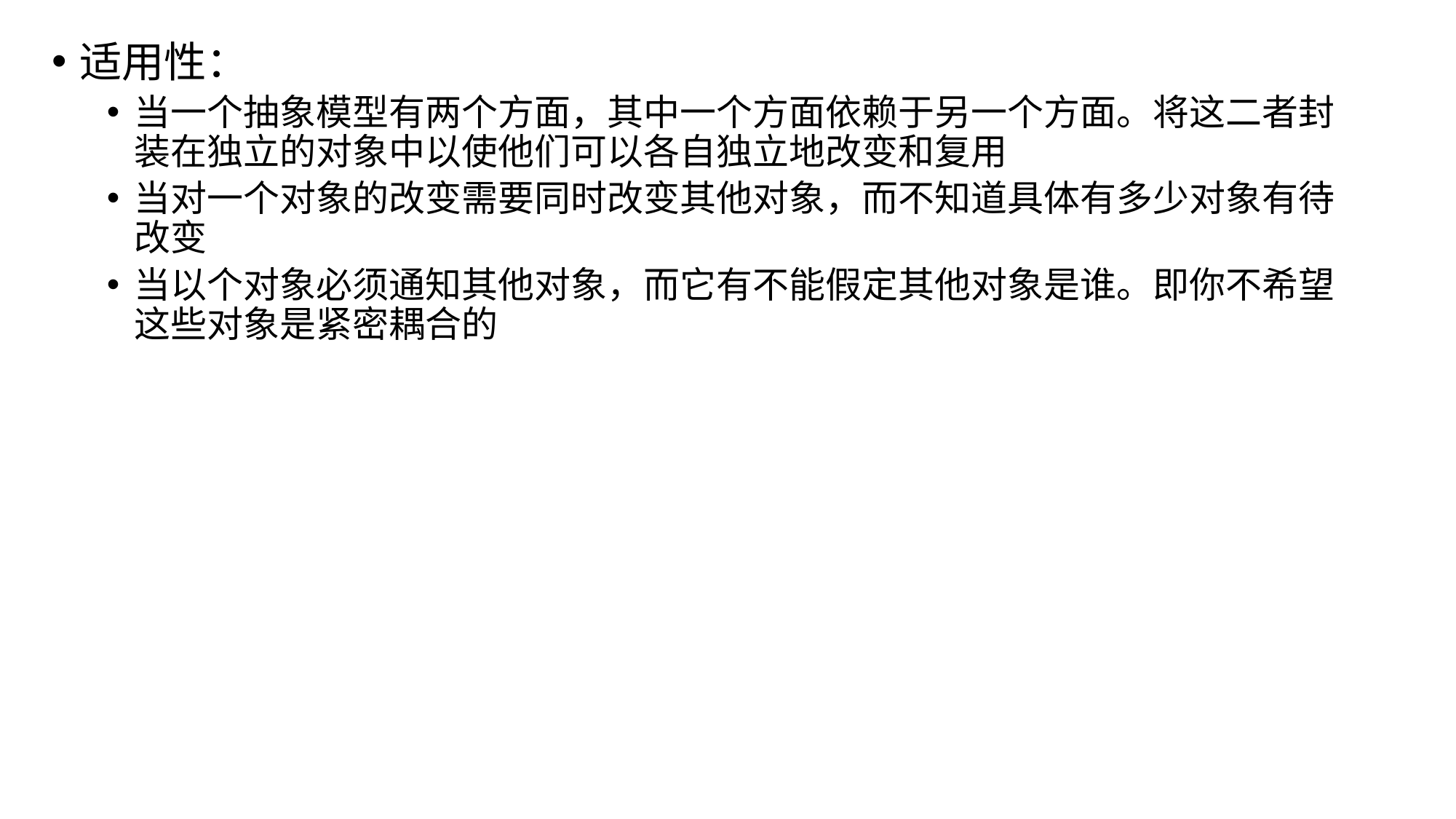

适用性：
当一个抽象模型有两个方面，其中一个方面依赖于另一个方面。将这二者封装在独立的对象中以使他们可以各自独立地改变和复用
当对一个对象的改变需要同时改变其他对象，而不知道具体有多少对象有待改变
当以个对象必须通知其他对象，而它有不能假定其他对象是谁。即你不希望这些对象是紧密耦合的